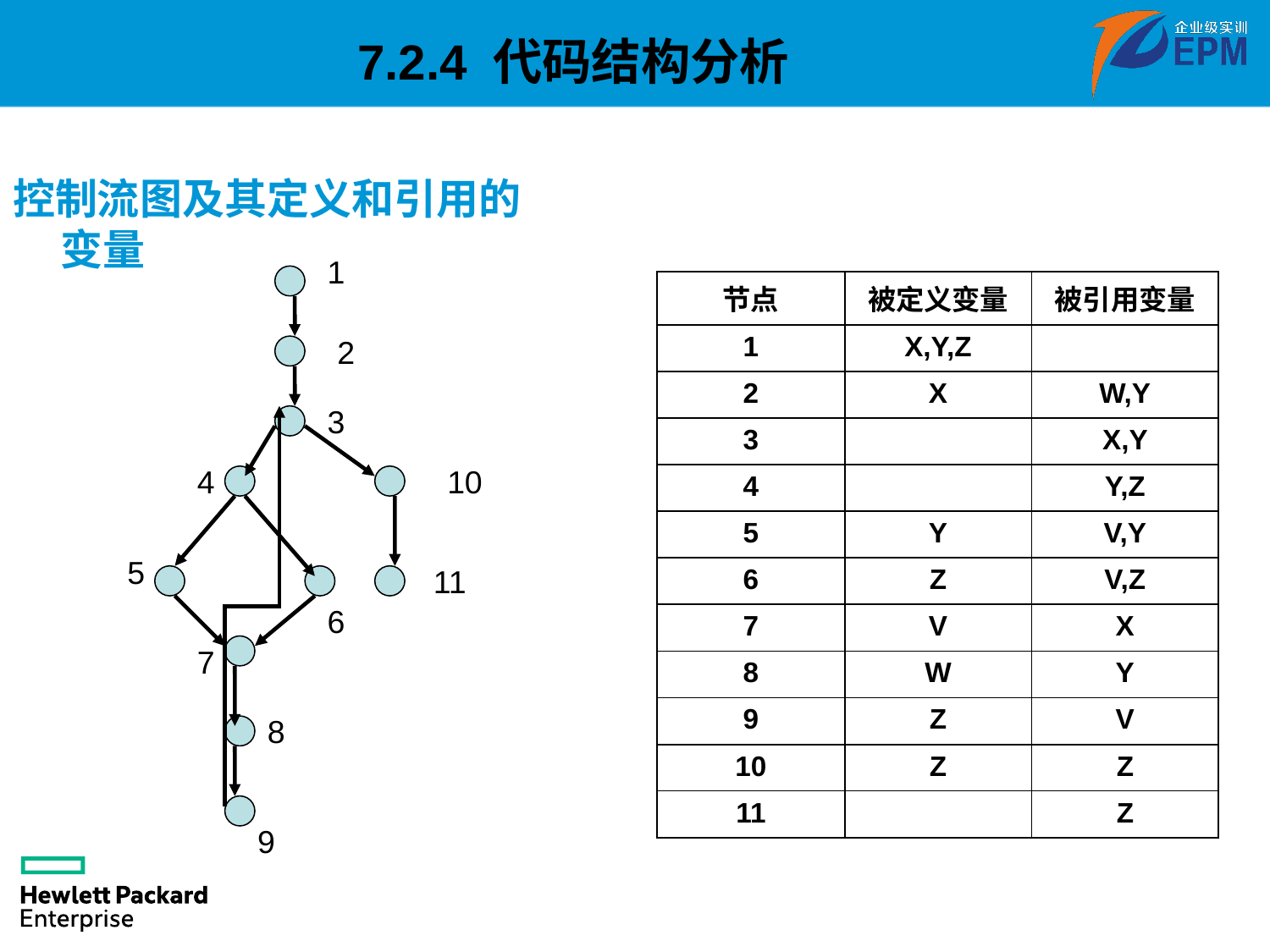

7.2.4 代码结构分析
控制流图及其定义和引用的变量
1

2

3

4
10

5
11

6
7

8

9
| 节点 | 被定义变量 | 被引用变量 |
| --- | --- | --- |
| 1 | X,Y,Z |  |
| 2 | X | W,Y |
| 3 |  | X,Y |
| 4 |  | Y,Z |
| 5 | Y | V,Y |
| 6 | Z | V,Z |
| 7 | V | X |
| 8 | W | Y |
| 9 | Z | V |
| 10 | Z | Z |
| 11 |  | Z |